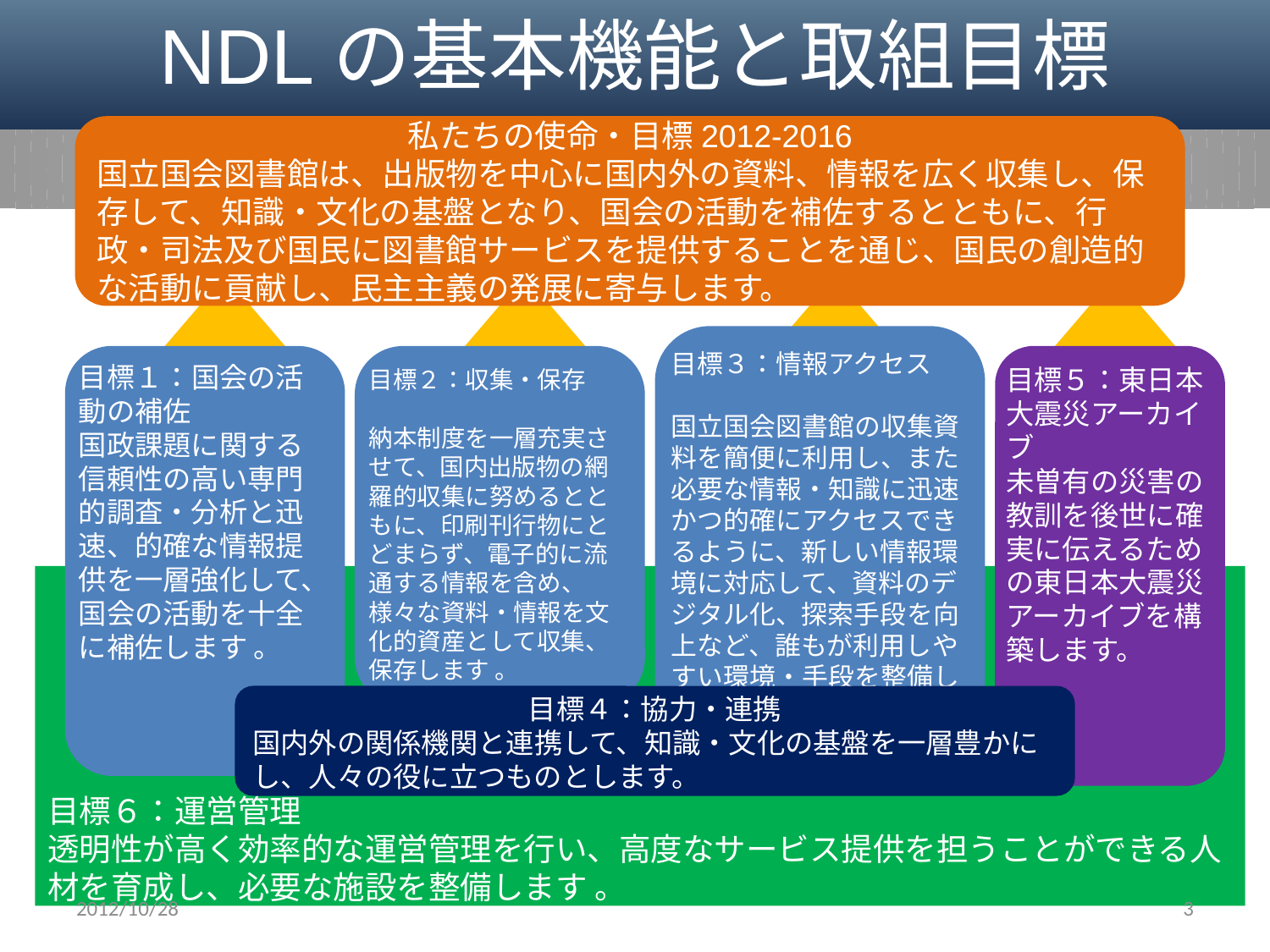

NDLの基本機能と取組目標
私たちの使命・目標2012-2016
国立国会図書館は、出版物を中心に国内外の資料、情報を広く収集し、保存して、知識・文化の基盤となり、国会の活動を補佐するとともに、行政・司法及び国民に図書館サービスを提供することを通じ、国民の創造的な活動に貢献し、民主主義の発展に寄与します。

目標３：情報アクセス

国立国会図書館の収集資料を簡便に利用し、また必要な情報・知識に迅速かつ的確にアクセスできるように、新しい情報環境に対応して、資料のデジタル化、探索手段を向上など、誰もが利用しやすい環境・手段を整備します。

目標１：国会の活動の補佐
国政課題に関する信頼性の高い専門的調査・分析と迅速、的確な情報提供を一層強化して、国会の活動を十全に補佐します 。

目標２：収集・保存

納本制度を一層充実させて、国内出版物の網羅的収集に努めるとともに、印刷刊行物にとどまらず、電子的に流通する情報を含め、様々な資料・情報を文化的資産として収集、保存します 。

目標５：東日本大震災アーカイブ
未曽有の災害の教訓を後世に確実に伝えるための東日本大震災アーカイブを構築します。

目標６：運営管理
透明性が高く効率的な運営管理を行い、高度なサービス提供を担うことができる人材を育成し、必要な施設を整備します 。

目標４：協力・連携
国内外の関係機関と連携して、知識・文化の基盤を一層豊かにし、人々の役に立つものとします。

2012/10/28
3